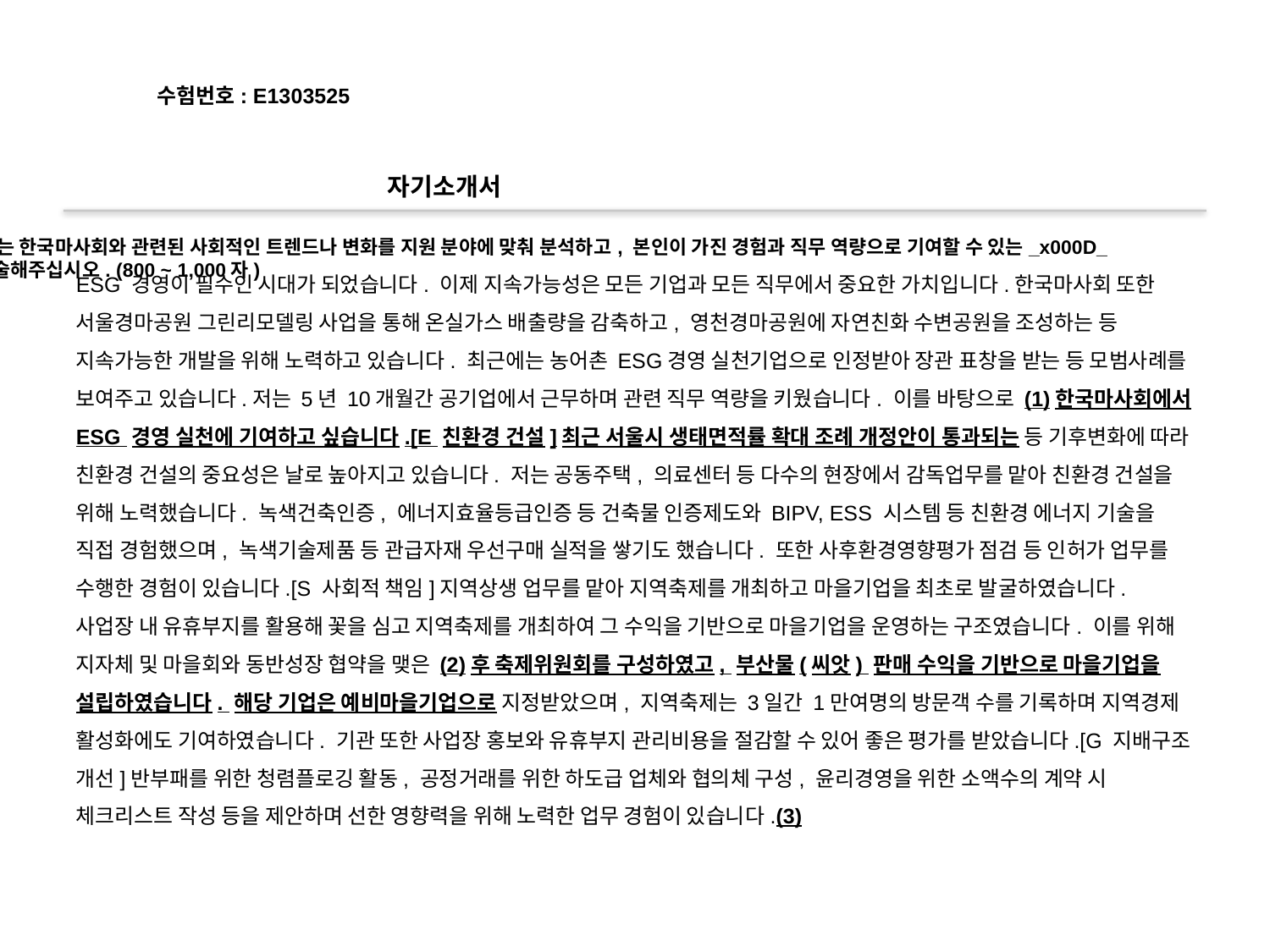

수험번호: E1303525
#

자기소개서

본인이 최근 관심을 갖고 있는 한국마사회와 관련된 사회적인 트렌드나 변화를 지원 분야에 맞춰 분석하고, 본인이 가진 경험과 직무 역량으로 기여할 수 있는_x000D_
바가 무엇인지 자세하게 기술해주십시오. (800 ~ 1,000자)

ESG 경영이 필수인 시대가 되었습니다. 이제 지속가능성은 모든 기업과 모든 직무에서 중요한 가치입니다.한국마사회 또한 서울경마공원 그린리모델링 사업을 통해 온실가스 배출량을 감축하고, 영천경마공원에 자연친화 수변공원을 조성하는 등 지속가능한 개발을 위해 노력하고 있습니다. 최근에는 농어촌 ESG경영 실천기업으로 인정받아 장관 표창을 받는 등 모범사례를 보여주고 있습니다.저는 5년 10개월간 공기업에서 근무하며 관련 직무 역량을 키웠습니다. 이를 바탕으로 (1)한국마사회에서 ESG 경영 실천에 기여하고 싶습니다.[E 친환경 건설]최근 서울시 생태면적률 확대 조례 개정안이 통과되는 등 기후변화에 따라 친환경 건설의 중요성은 날로 높아지고 있습니다. 저는 공동주택, 의료센터 등 다수의 현장에서 감독업무를 맡아 친환경 건설을 위해 노력했습니다. 녹색건축인증, 에너지효율등급인증 등 건축물 인증제도와 BIPV, ESS 시스템 등 친환경 에너지 기술을 직접 경험했으며, 녹색기술제품 등 관급자재 우선구매 실적을 쌓기도 했습니다. 또한 사후환경영향평가 점검 등 인허가 업무를 수행한 경험이 있습니다.[S 사회적 책임]지역상생 업무를 맡아 지역축제를 개최하고 마을기업을 최초로 발굴하였습니다. 사업장 내 유휴부지를 활용해 꽃을 심고 지역축제를 개최하여 그 수익을 기반으로 마을기업을 운영하는 구조였습니다. 이를 위해 지자체 및 마을회와 동반성장 협약을 맺은 (2)후 축제위원회를 구성하였고, 부산물(씨앗) 판매 수익을 기반으로 마을기업을 설립하였습니다. 해당 기업은 예비마을기업으로 지정받았으며, 지역축제는 3일간 1만여명의 방문객 수를 기록하며 지역경제 활성화에도 기여하였습니다. 기관 또한 사업장 홍보와 유휴부지 관리비용을 절감할 수 있어 좋은 평가를 받았습니다.[G 지배구조 개선]반부패를 위한 청렴플로깅 활동, 공정거래를 위한 하도급 업체와 협의체 구성, 윤리경영을 위한 소액수의 계약 시 체크리스트 작성 등을 제안하며 선한 영향력을 위해 노력한 업무 경험이 있습니다.(3)

자기소개서 기반 면접 질문 제안

(1) 녹색건축인증과 에너지효율등급인증을 받기 위해 어떤 구체적인 노력들을 하셨나요?
(2) 지역축제 개최와 마을기업 발굴 프로젝트에서 중요한 성과나 도전이 있었다면 무엇이었나요?
(3) 공정거래를 위해 하도급 업체와 협의체를 어떻게 구성하셨나요?